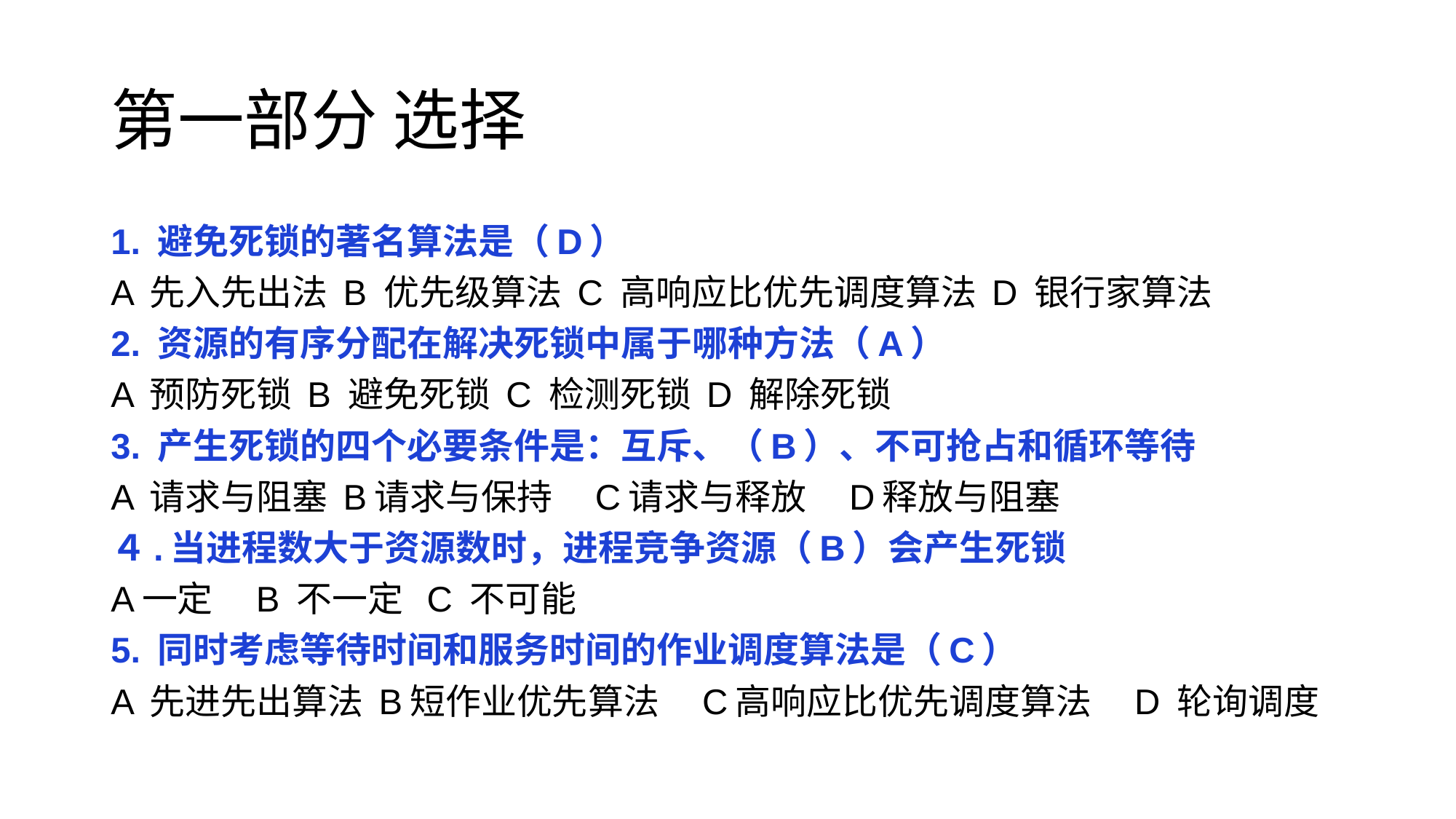

# 第一部分 选择
1. 避免死锁的著名算法是（D）
A 先入先出法 B 优先级算法 C 高响应比优先调度算法 D 银行家算法
2. 资源的有序分配在解决死锁中属于哪种方法（A）
A 预防死锁 B 避免死锁 C 检测死锁 D 解除死锁
3. 产生死锁的四个必要条件是：互斥、（B）、不可抢占和循环等待
A 请求与阻塞 B请求与保持　C请求与释放　D释放与阻塞
４.当进程数大于资源数时，进程竞争资源（B）会产生死锁
A一定　B 不一定  C 不可能
5. 同时考虑等待时间和服务时间的作业调度算法是（C）
A 先进先出算法 B短作业优先算法　C高响应比优先调度算法　D 轮询调度